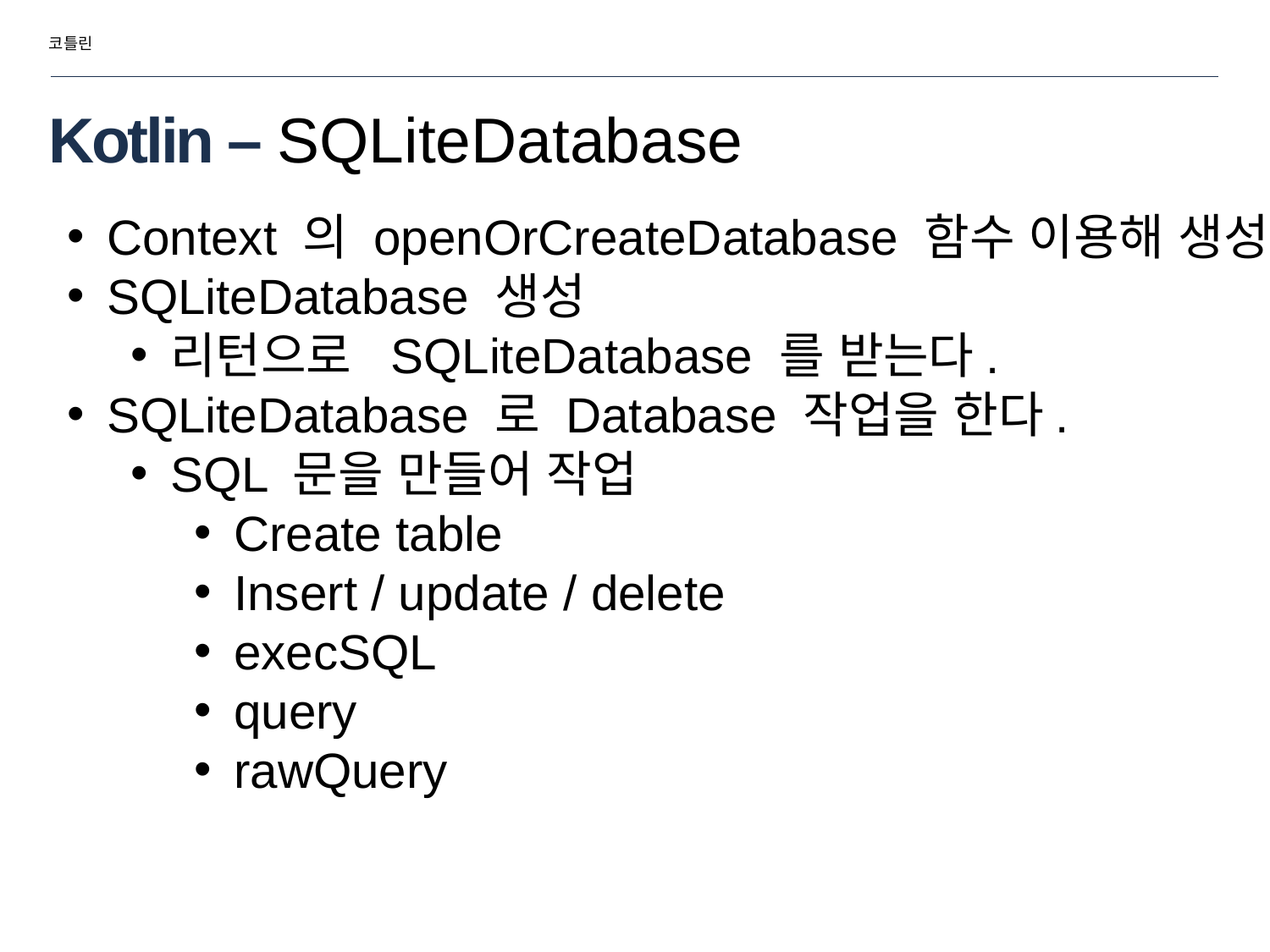

코틀린
# Kotlin – SQLiteDatabase

Context 의 openOrCreateDatabase 함수 이용해 생성
SQLiteDatabase 생성
리턴으로  SQLiteDatabase 를 받는다.
SQLiteDatabase 로 Database 작업을 한다.
SQL 문을 만들어 작업
Create table
Insert / update / delete
execSQL
query
rawQuery